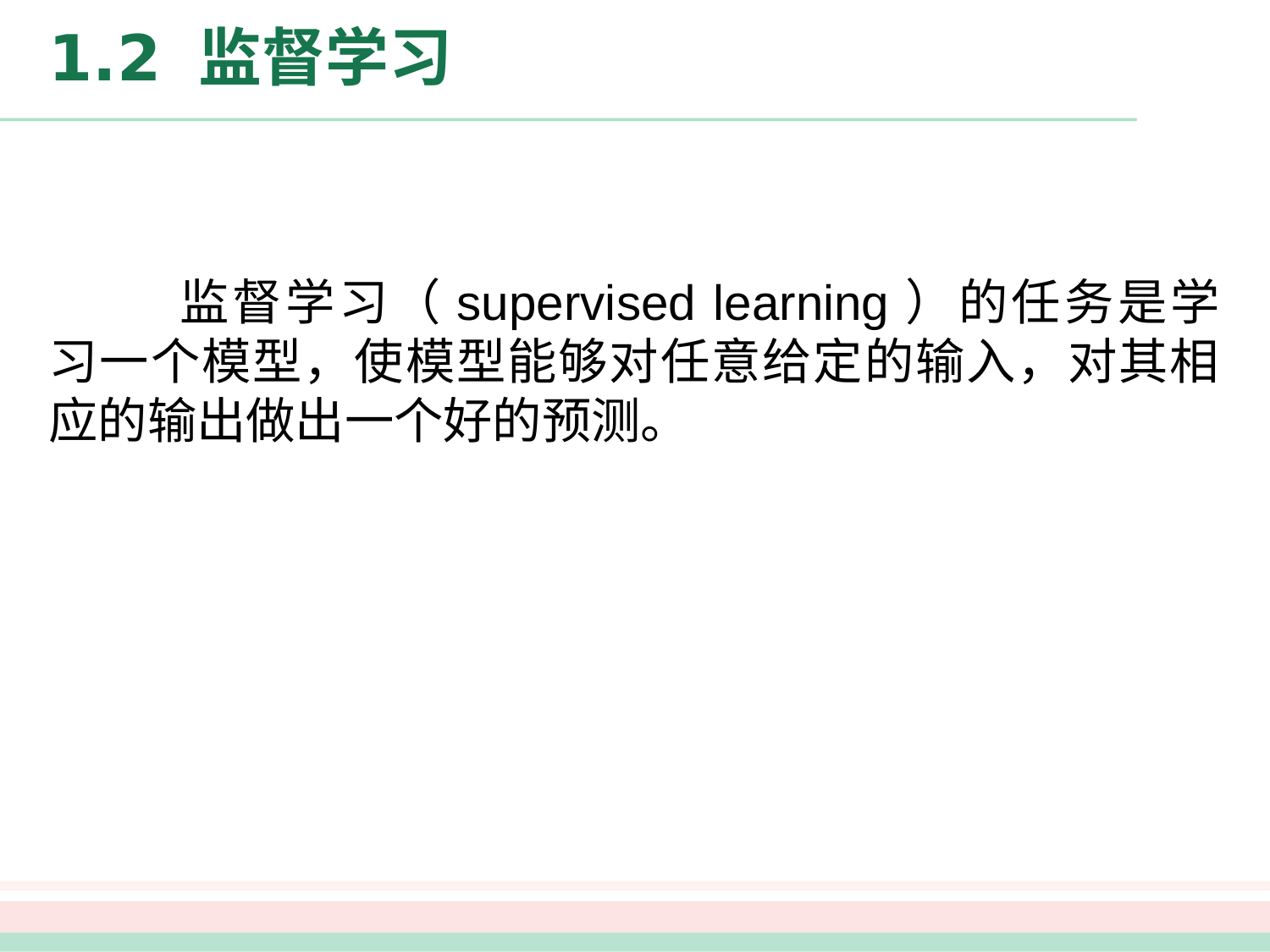

# 1.2 监督学习
	监督学习（supervised learning）的任务是学习一个模型，使模型能够对任意给定的输入，对其相应的输出做出一个好的预测。